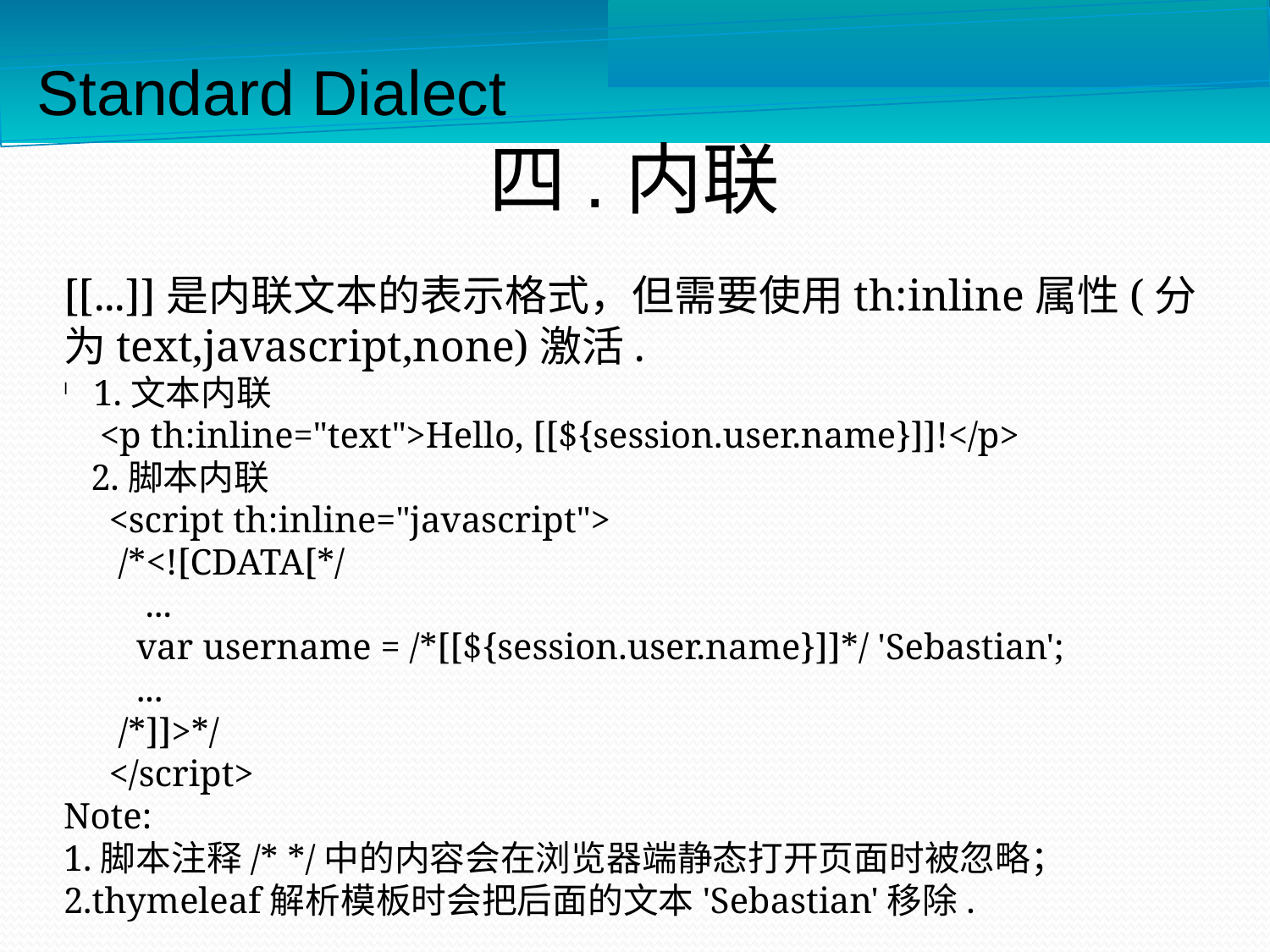

Standard Dialect
四.内联
[[...]]是内联文本的表示格式，但需要使用th:inline属性(分为text,javascript,none)激活.
1.文本内联
    <p th:inline="text">Hello, [[${session.user.name}]]!</p>
   2.脚本内联
     <script th:inline="javascript">
      /*<![CDATA[*/
         ...
        var username = /*[[${session.user.name}]]*/ 'Sebastian';
        ...
      /*]]>*/
     </script>
Note:
1.脚本注释/* */中的内容会在浏览器端静态打开页面时被忽略；
2.thymeleaf解析模板时会把后面的文本'Sebastian'移除.